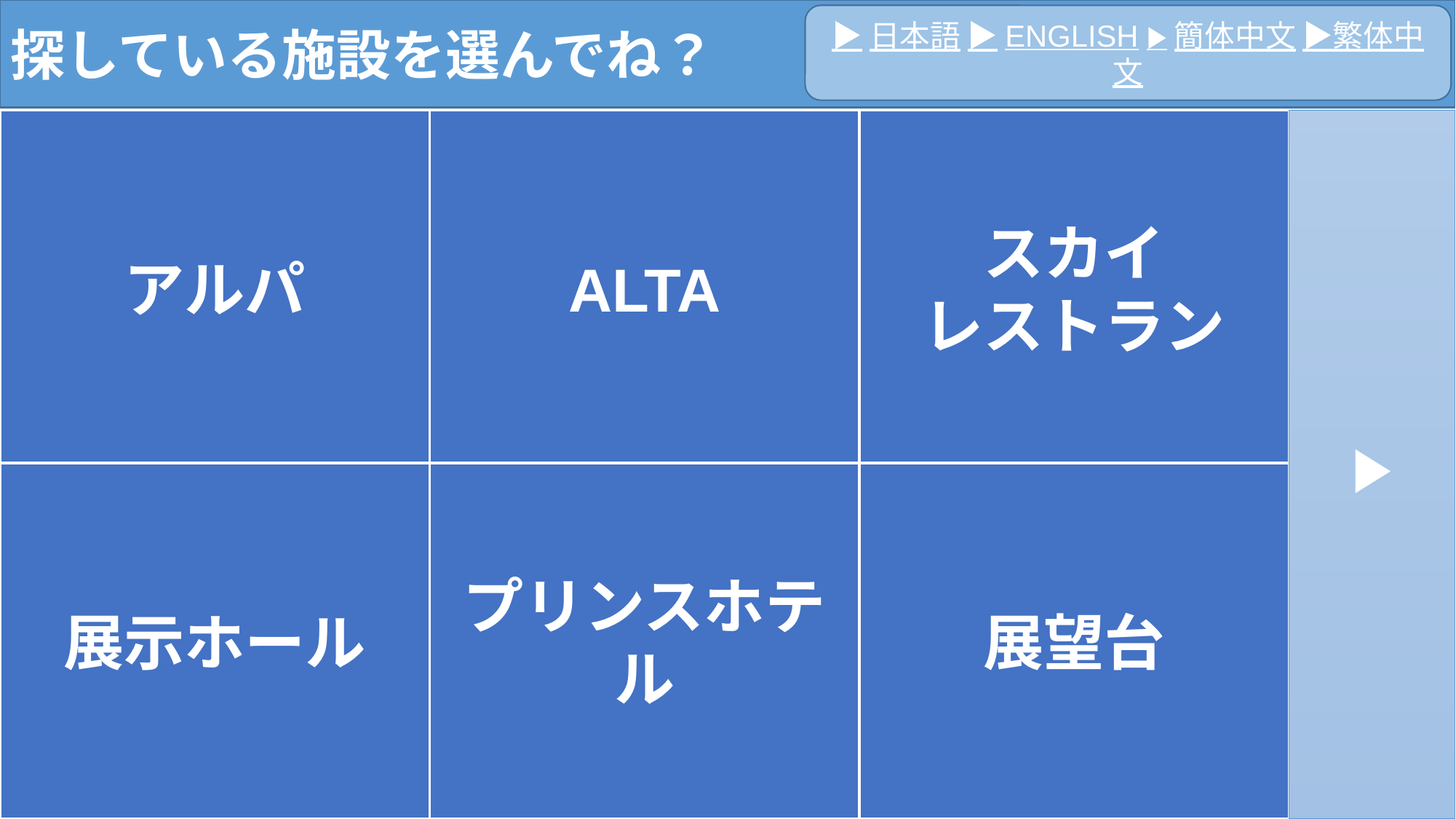

探している施設を選んでね？
▶日本語 ▶ENGLISH ▶簡体中文 ▶繁体中文
▶
アルパ
ALTA
スカイ
レストラン
展示ホール
プリンスホテル
展望台